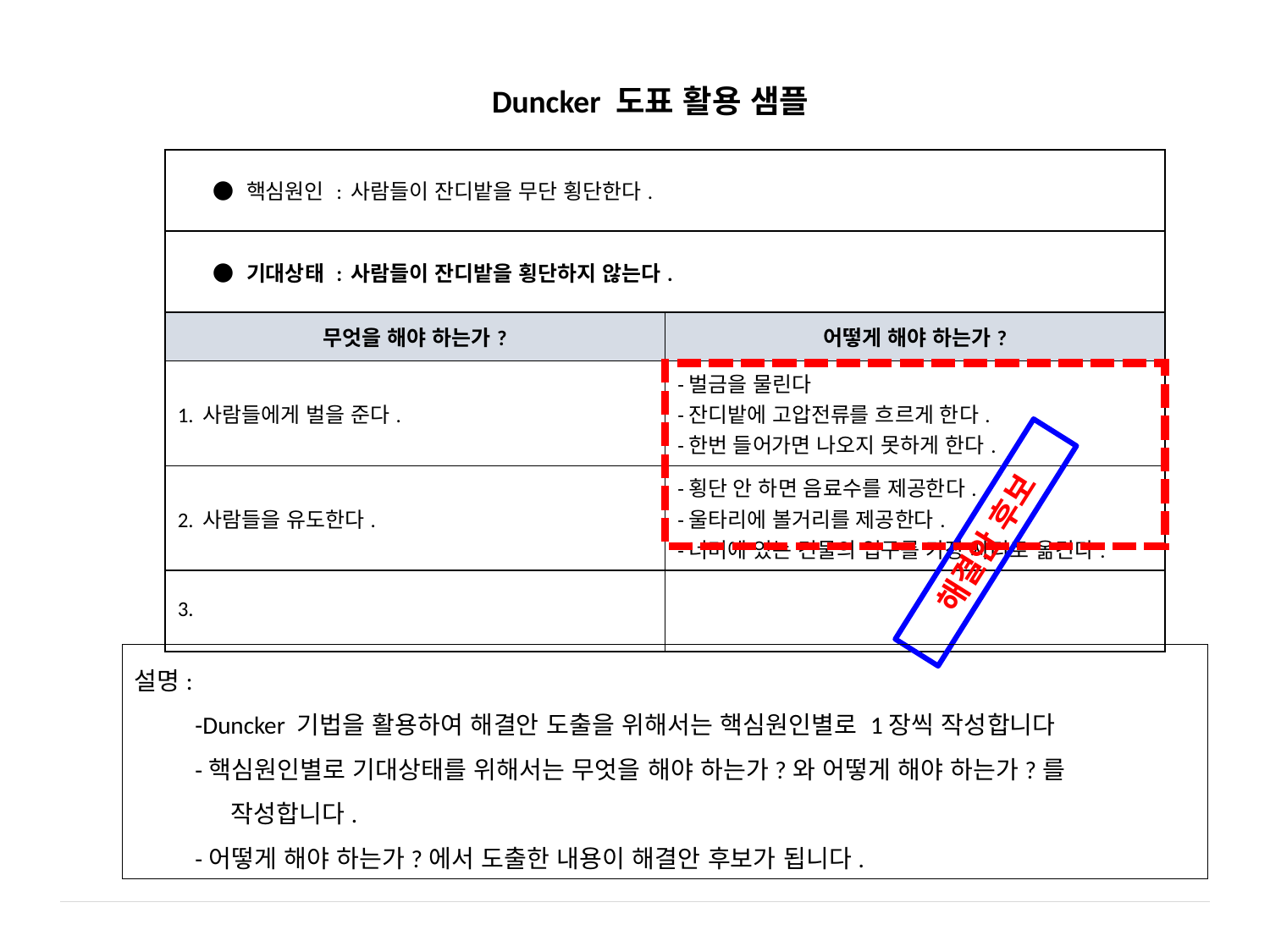

Duncker 도표 활용 샘플
| ● 핵심원인 : 사람들이 잔디밭을 무단 횡단한다. |  |
| --- | --- |
| ● 기대상태 : 사람들이 잔디밭을 횡단하지 않는다. |  |
| 무엇을 해야 하는가? | 어떻게 해야 하는가? |
| 1. 사람들에게 벌을 준다. | -벌금을 물린다 -잔디밭에 고압전류를 흐르게 한다. -한번 들어가면 나오지 못하게 한다. |
| 2. 사람들을 유도한다. | -횡단 안 하면 음료수를 제공한다. -울타리에 볼거리를 제공한다. -너머에 있는 건물의 입구를 가장 자리로 옮긴다. |
| 3. |  |

해결안 후보
설명:
           -Duncker 기법을 활용하여 해결안 도출을 위해서는 핵심원인별로 1장씩 작성합니다
           -핵심원인별로 기대상태를 위해서는 무엇을 해야 하는가?와 어떻게 해야 하는가?를
             작성합니다.
           -어떻게 해야 하는가?에서 도출한 내용이 해결안 후보가 됩니다.